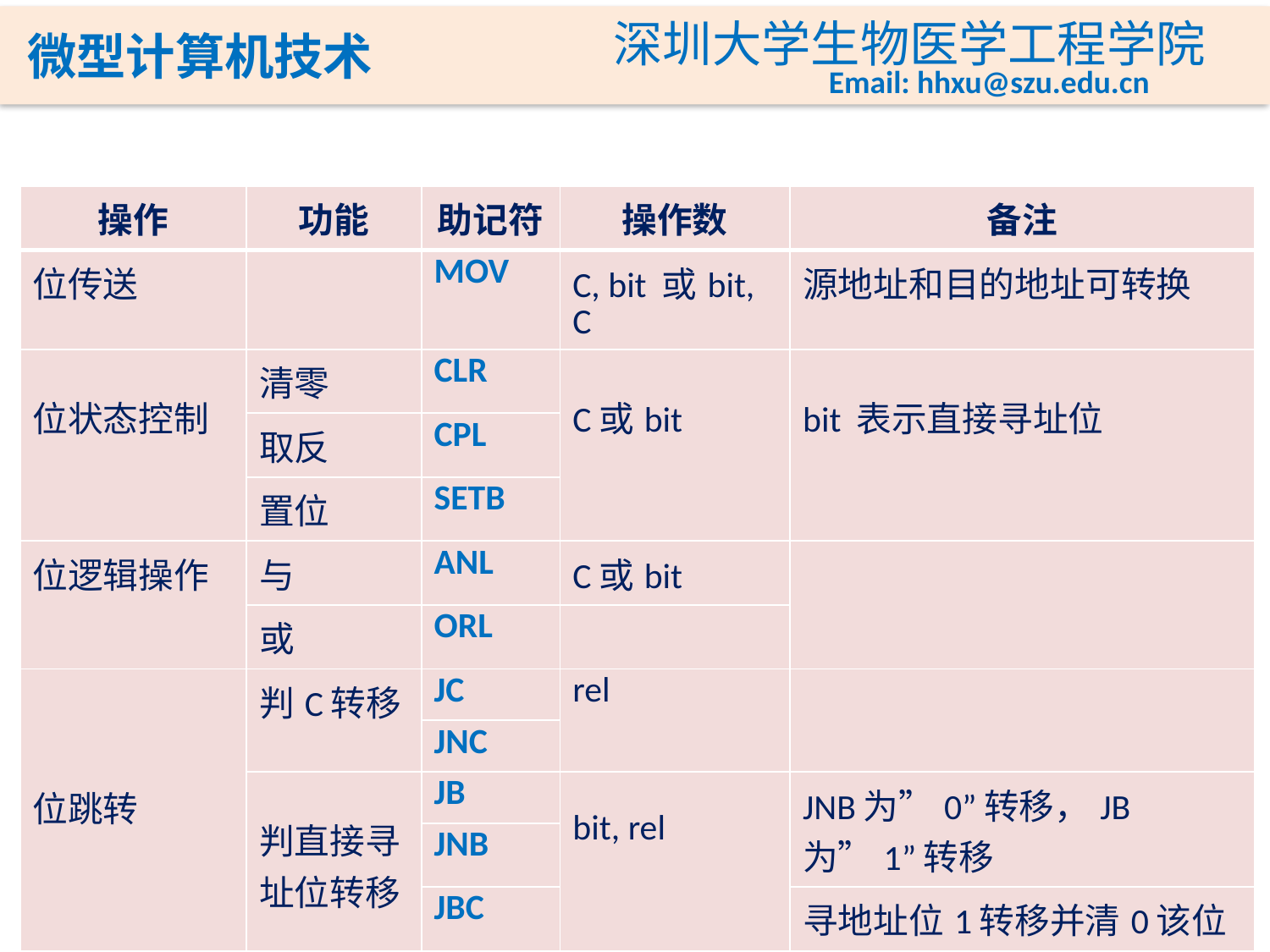

| 操作 | 功能 | 助记符 | 操作数 | 备注 |
| --- | --- | --- | --- | --- |
| 位传送 |  | MOV | C, bit 或bit, C | 源地址和目的地址可转换 |
| 位状态控制 | 清零 | CLR | C或bit | bit 表示直接寻址位 |
|  | 取反 | CPL |  |  |
|  | 置位 | SETB |  |  |
| 位逻辑操作 | 与 | ANL | C或bit |  |
|  | 或 | ORL |  |  |
| 位跳转 | 判C转移 | JC | rel |  |
|  |  | JNC |  |  |
|  | 判直接寻址位转移 | JB | bit, rel | JNB为”0”转移，JB为”1”转移 |
|  |  | JNB |  |  |
|  |  | JBC |  | 寻地址位1转移并清0该位 |
45